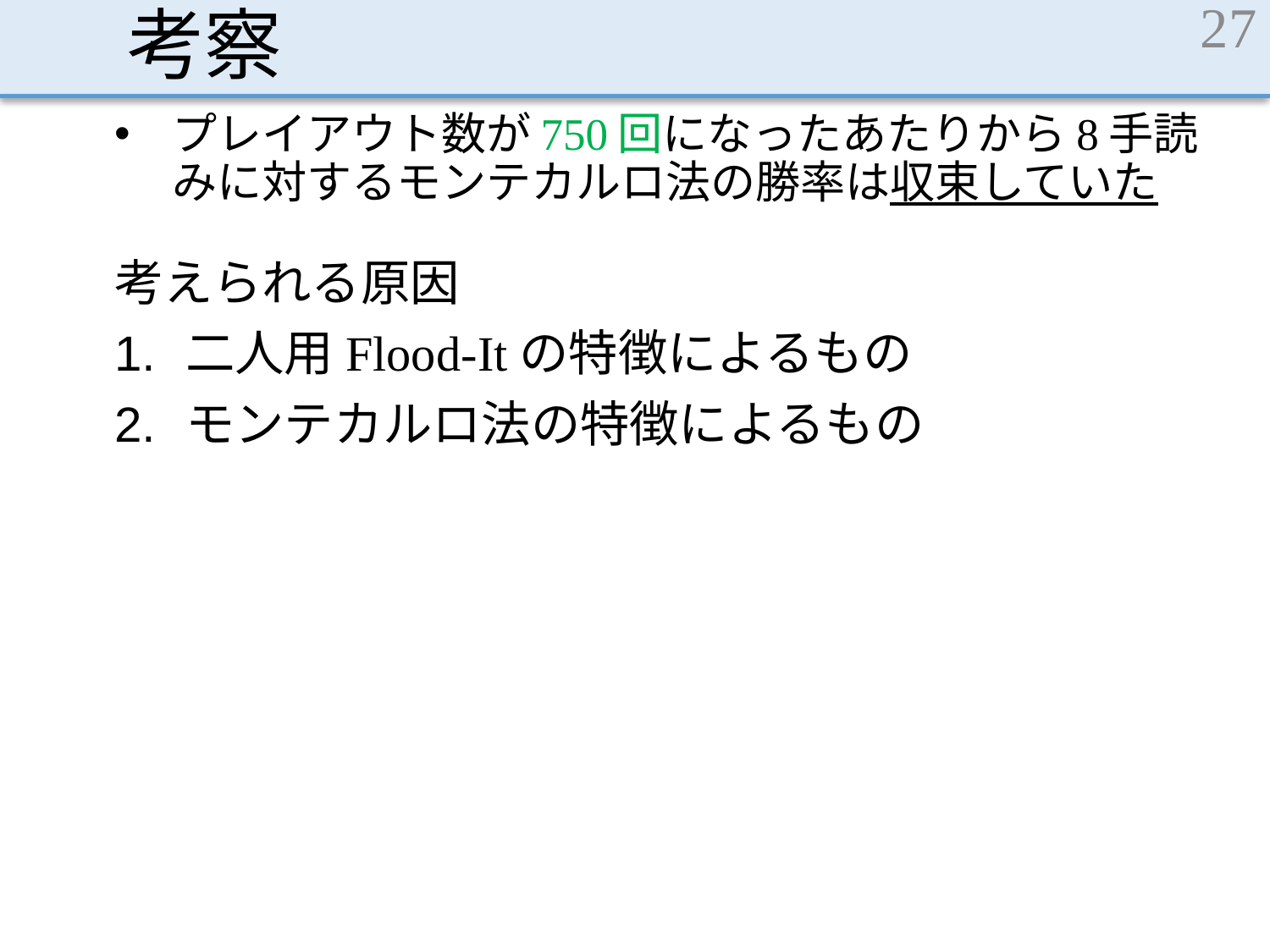

# 考察
27
プレイアウト数が750回になったあたりから8手読みに対するモンテカルロ法の勝率は収束していた

考えられる原因
二人用Flood-Itの特徴によるもの
モンテカルロ法の特徴によるもの